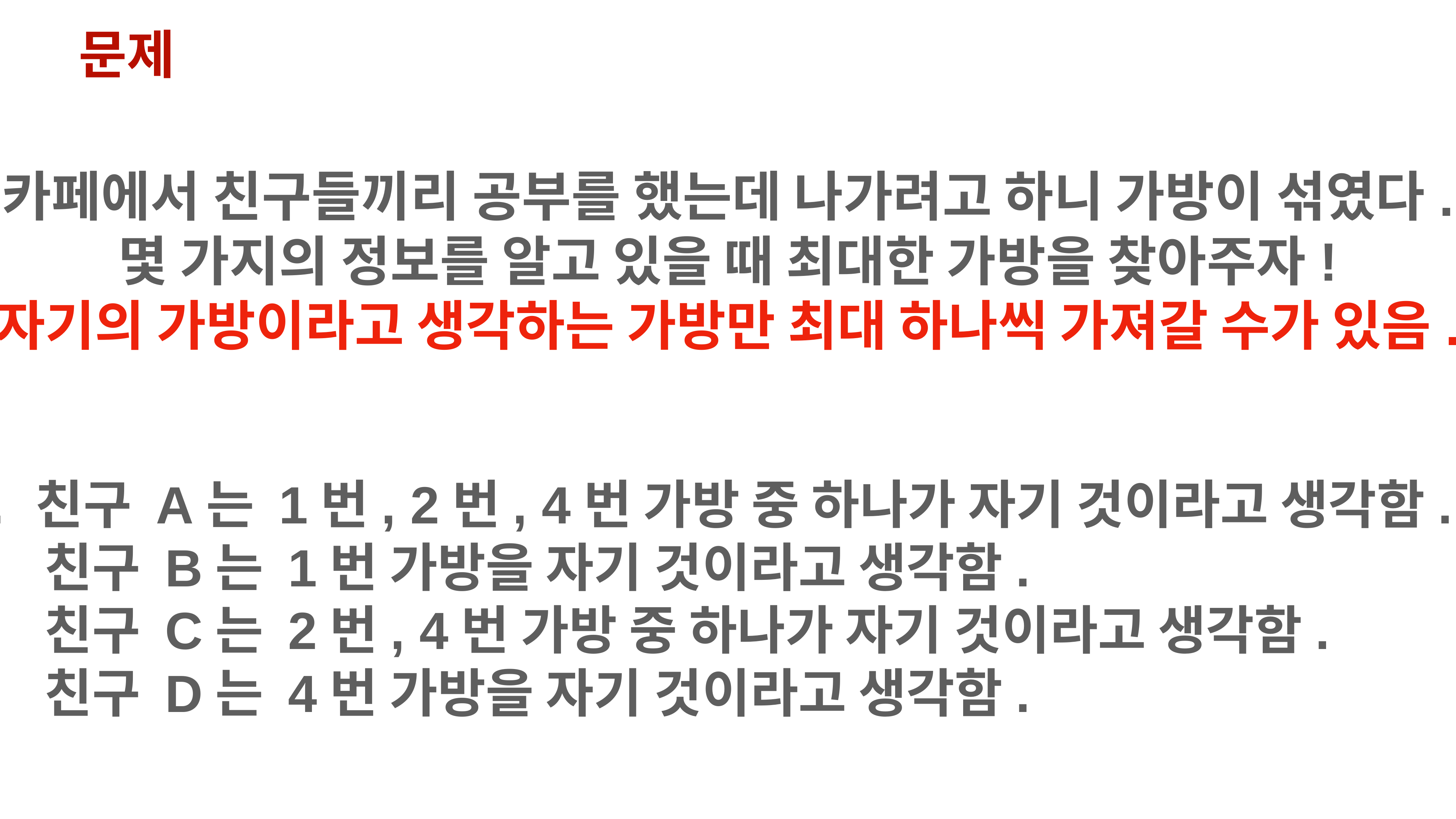

문제
카페에서 친구들끼리 공부를 했는데 나가려고 하니 가방이 섞였다.
몇 가지의 정보를 알고 있을 때 최대한 가방을 찾아주자!
자기의 가방이라고 생각하는 가방만 최대 하나씩 가져갈 수가 있음.
친구 A는 1번, 2번, 4번 가방 중 하나가 자기 것이라고 생각함.
2.  친구 B는 1번 가방을 자기 것이라고 생각함.
3.  친구 C는 2번, 4번 가방 중 하나가 자기 것이라고 생각함.
4.  친구 D는 4번 가방을 자기 것이라고 생각함.